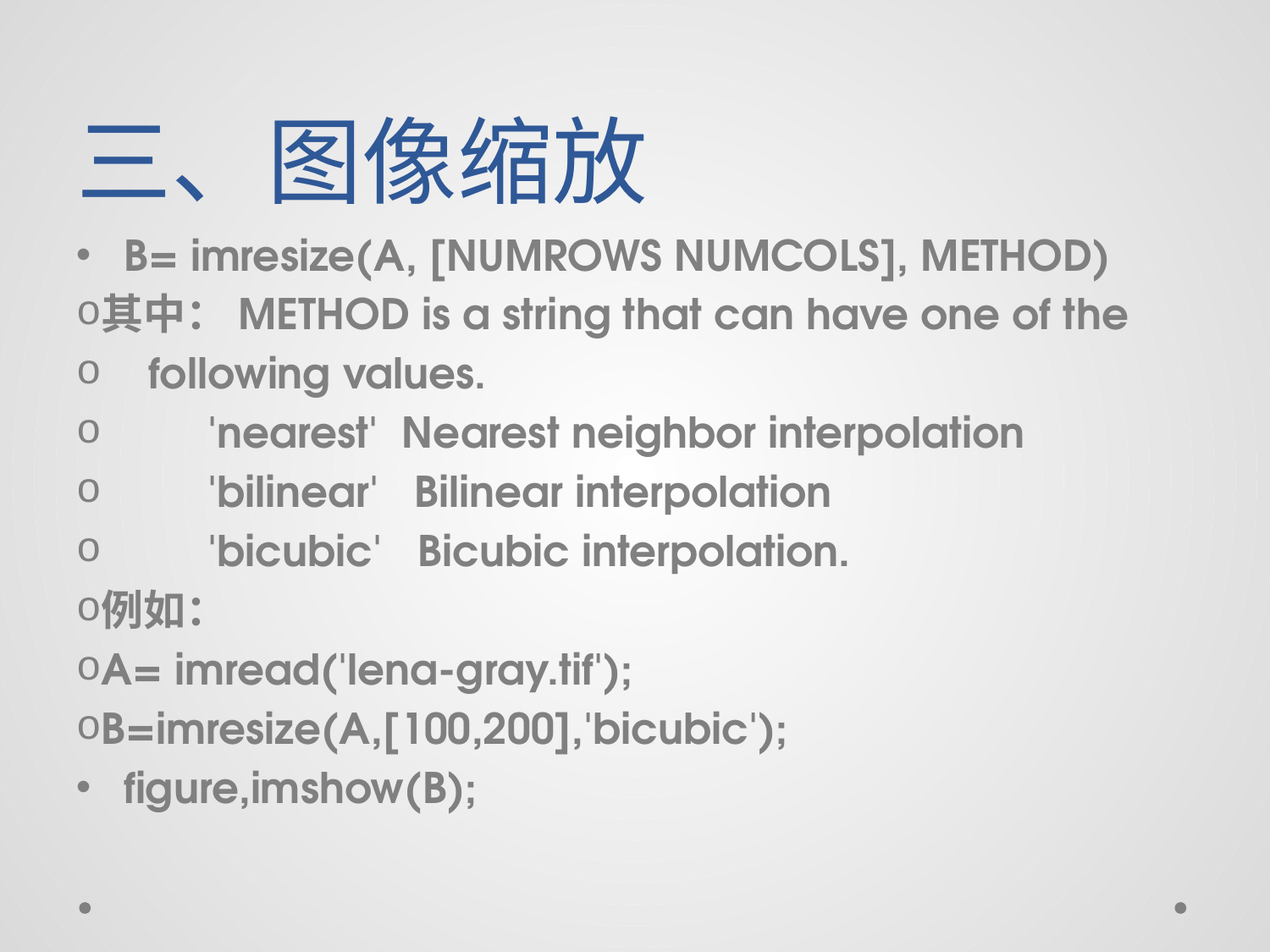

# 三、图像缩放
B= imresize(A, [NUMROWS NUMCOLS], METHOD)
其中：METHOD is a string that can have one of the
    following values.
         'nearest'  Nearest neighbor interpolation
         'bilinear'   Bilinear interpolation
         'bicubic'   Bicubic interpolation.
例如：
A= imread('lena-gray.tif');
B=imresize(A,[100,200],'bicubic');
figure,imshow(B);